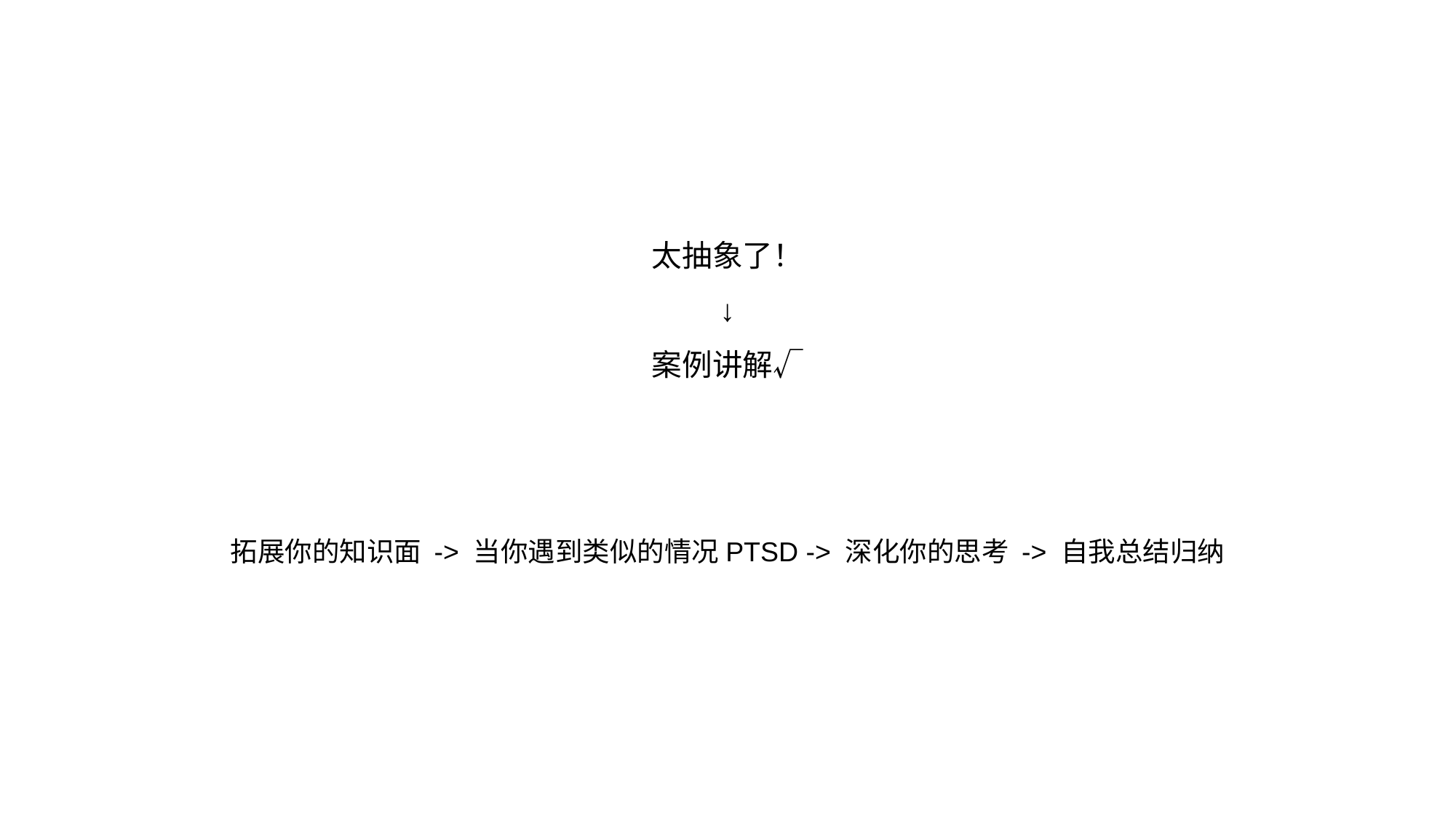

太抽象了！
↓
案例讲解√
拓展你的知识面 -> 当你遇到类似的情况PTSD -> 深化你的思考 -> 自我总结归纳